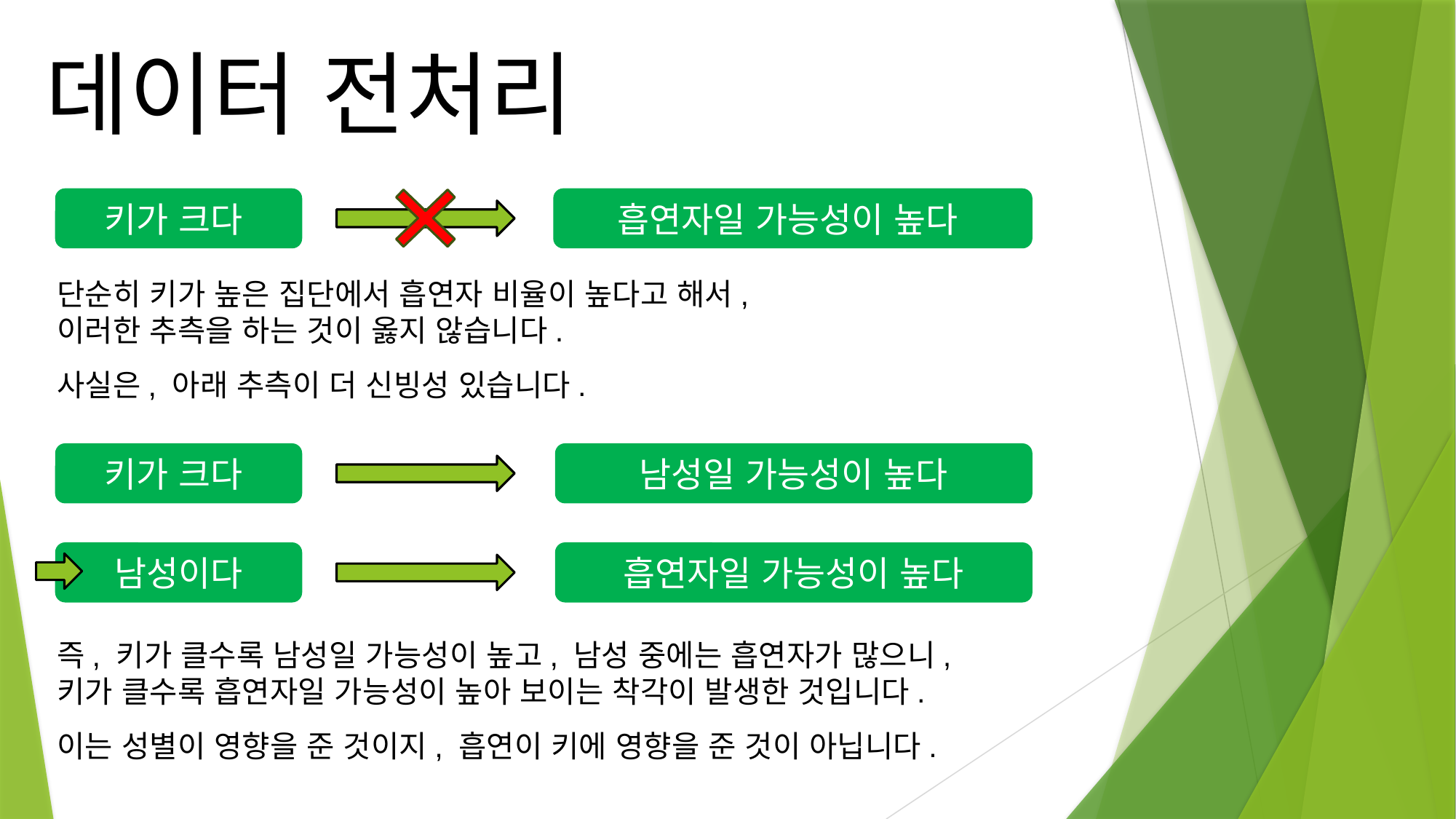

데이터 전처리

키가 크다
흡연자일 가능성이 높다

단순히 키가 높은 집단에서 흡연자 비율이 높다고 해서,
이러한 추측을 하는 것이 옳지 않습니다.

사실은, 아래 추측이 더 신빙성 있습니다.
키가 크다
남성일 가능성이 높다

흡연자일 가능성이 높다
남성이다

즉, 키가 클수록 남성일 가능성이 높고, 남성 중에는 흡연자가 많으니,
키가 클수록 흡연자일 가능성이 높아 보이는 착각이 발생한 것입니다.

이는 성별이 영향을 준 것이지, 흡연이 키에 영향을 준 것이 아닙니다.